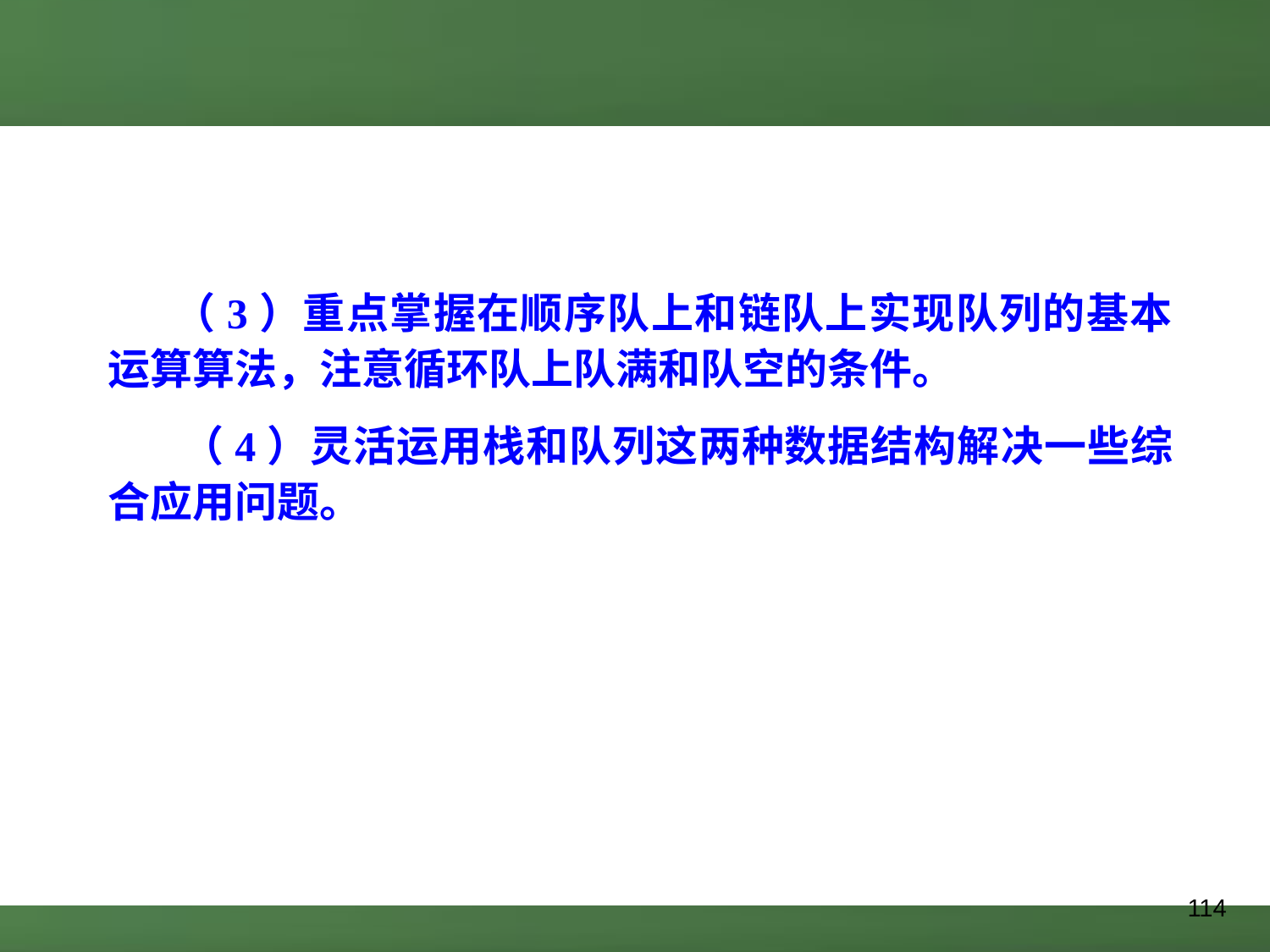

（3）重点掌握在顺序队上和链队上实现队列的基本运算算法，注意循环队上队满和队空的条件。
      （4）灵活运用栈和队列这两种数据结构解决一些综合应用问题。
114